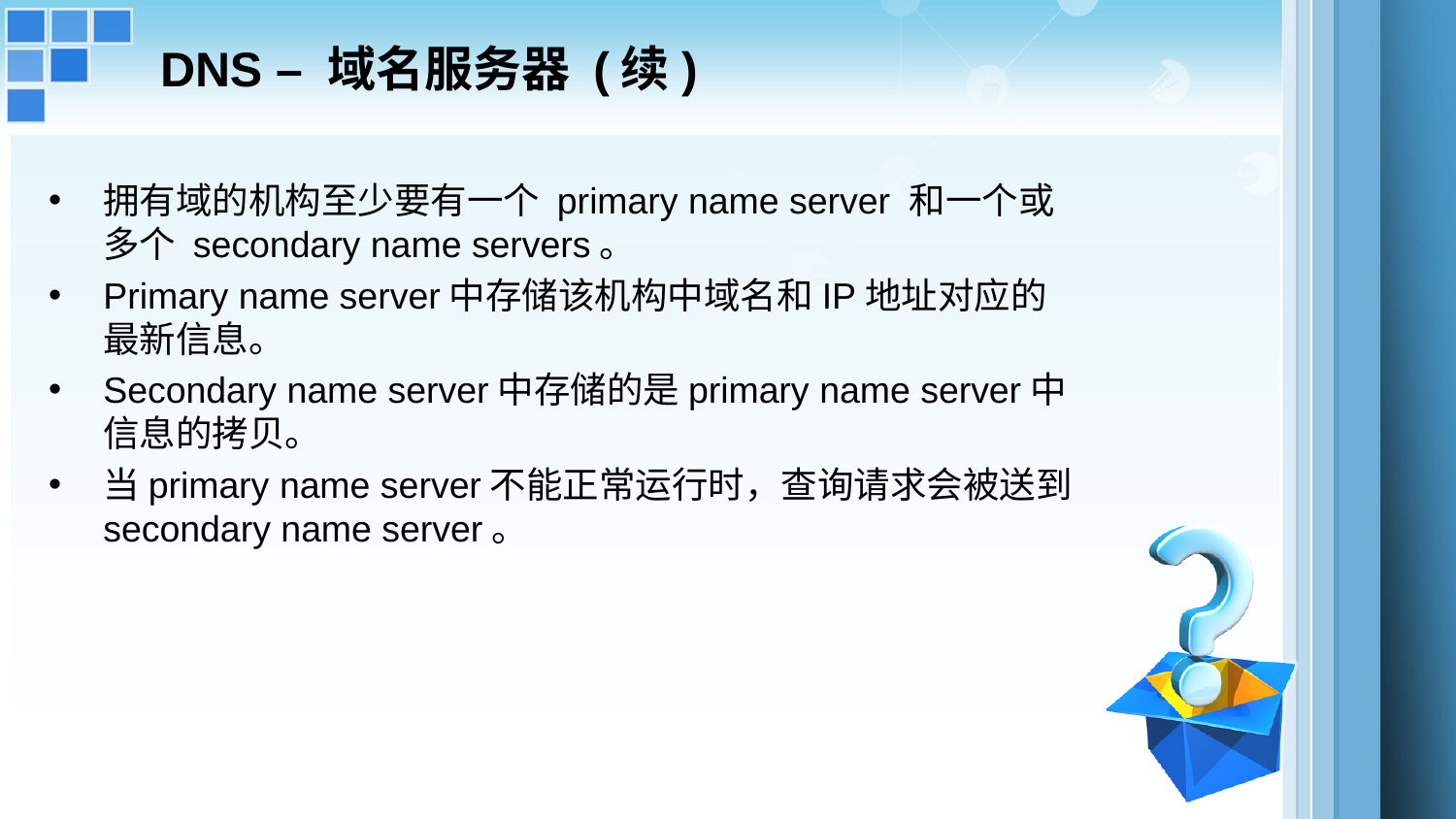

# DNS – 域名服务器 (续)
拥有域的机构至少要有一个 primary name server 和一个或多个 secondary name servers。
Primary name server中存储该机构中域名和IP地址对应的最新信息。
Secondary name server中存储的是primary name server中信息的拷贝。
当primary name server不能正常运行时，查询请求会被送到secondary name server。